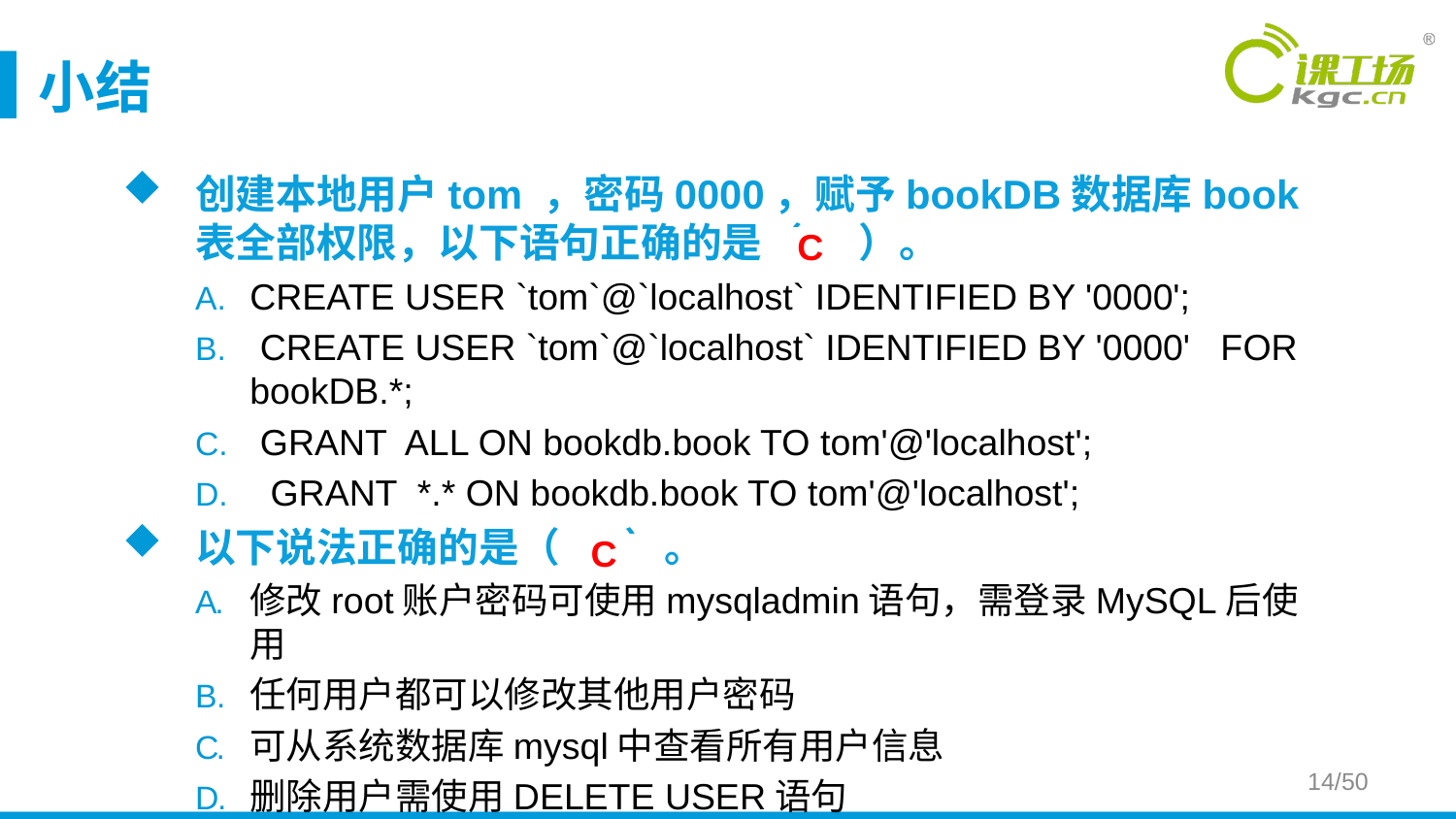

# 小结
创建本地用户tom ，密码0000，赋予bookDB数据库book表全部权限，以下语句正确的是（      ）。
CREATE USER `tom`@`localhost` IDENTIFIED BY '0000';
 CREATE USER `tom`@`localhost` IDENTIFIED BY '0000'   FOR   bookDB.*;
 GRANT  ALL ON bookdb.book TO tom'@'localhost';
  GRANT  *.* ON bookdb.book TO tom'@'localhost';
以下说法正确的是（       ）。
修改root账户密码可使用mysqladmin语句，需登录MySQL后使用
任何用户都可以修改其他用户密码
可从系统数据库mysql中查看所有用户信息
删除用户需使用DELETE USER语句

C
C
14/50